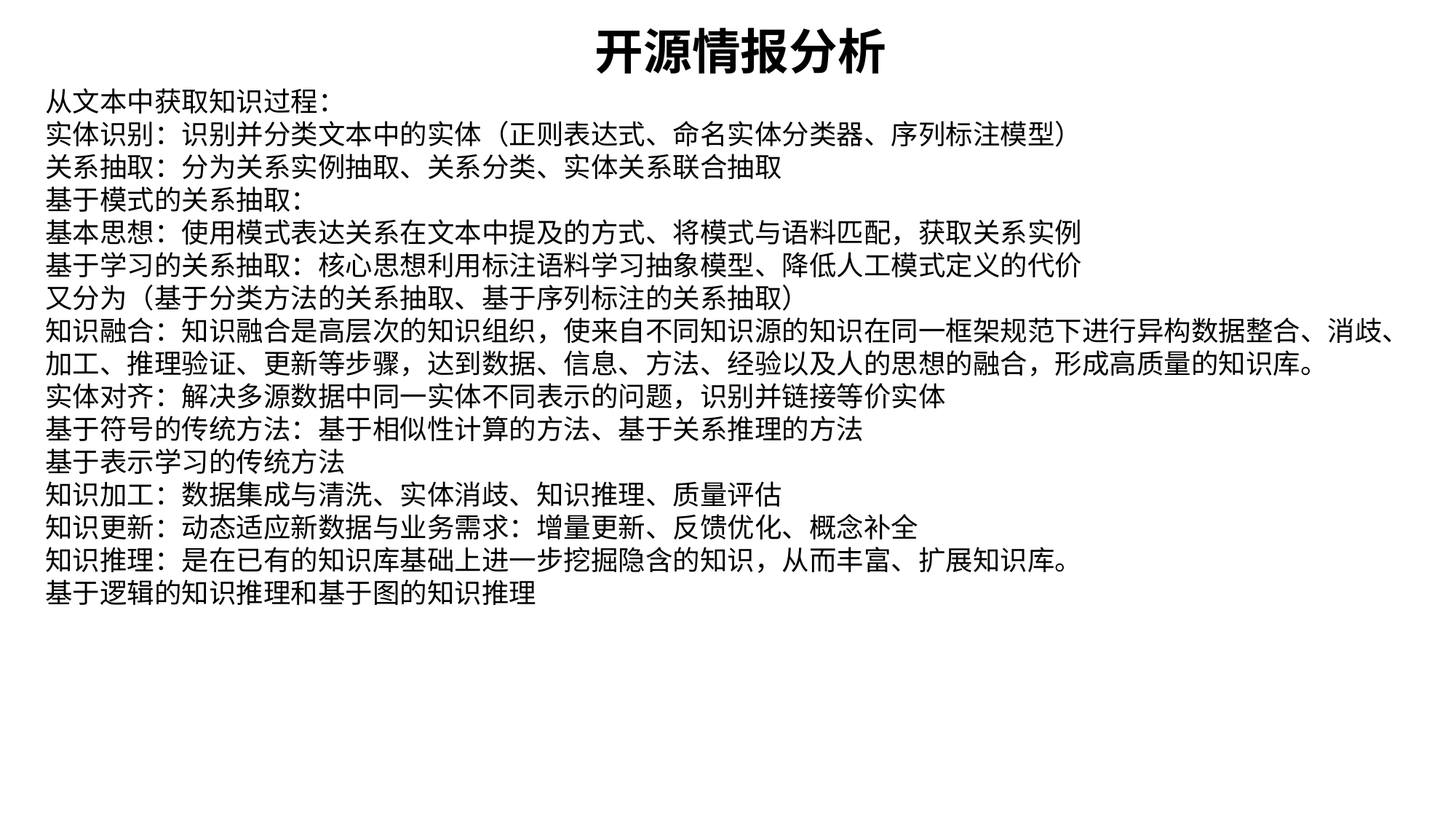

开源情报分析
从文本中获取知识过程：
实体识别：识别并分类文本中的实体（正则表达式、命名实体分类器、序列标注模型）
关系抽取：分为关系实例抽取、关系分类、实体关系联合抽取
基于模式的关系抽取：
基本思想：使用模式表达关系在文本中提及的方式、将模式与语料匹配，获取关系实例
基于学习的关系抽取：核心思想利用标注语料学习抽象模型、降低人工模式定义的代价
又分为（基于分类方法的关系抽取、基于序列标注的关系抽取）
知识融合：知识融合是高层次的知识组织，使来自不同知识源的知识在同一框架规范下进行异构数据整合、消歧、加工、推理验证、更新等步骤，达到数据、信息、方法、经验以及人的思想的融合，形成高质量的知识库。
实体对齐：解决多源数据中同一实体不同表示的问题，识别并链接等价实体
基于符号的传统方法：基于相似性计算的方法、基于关系推理的方法
基于表示学习的传统方法
知识加工：数据集成与清洗、实体消歧、知识推理、质量评估
知识更新：动态适应新数据与业务需求：增量更新、反馈优化、概念补全
知识推理：是在已有的知识库基础上进一步挖掘隐含的知识，从而丰富、扩展知识库。
基于逻辑的知识推理和基于图的知识推理